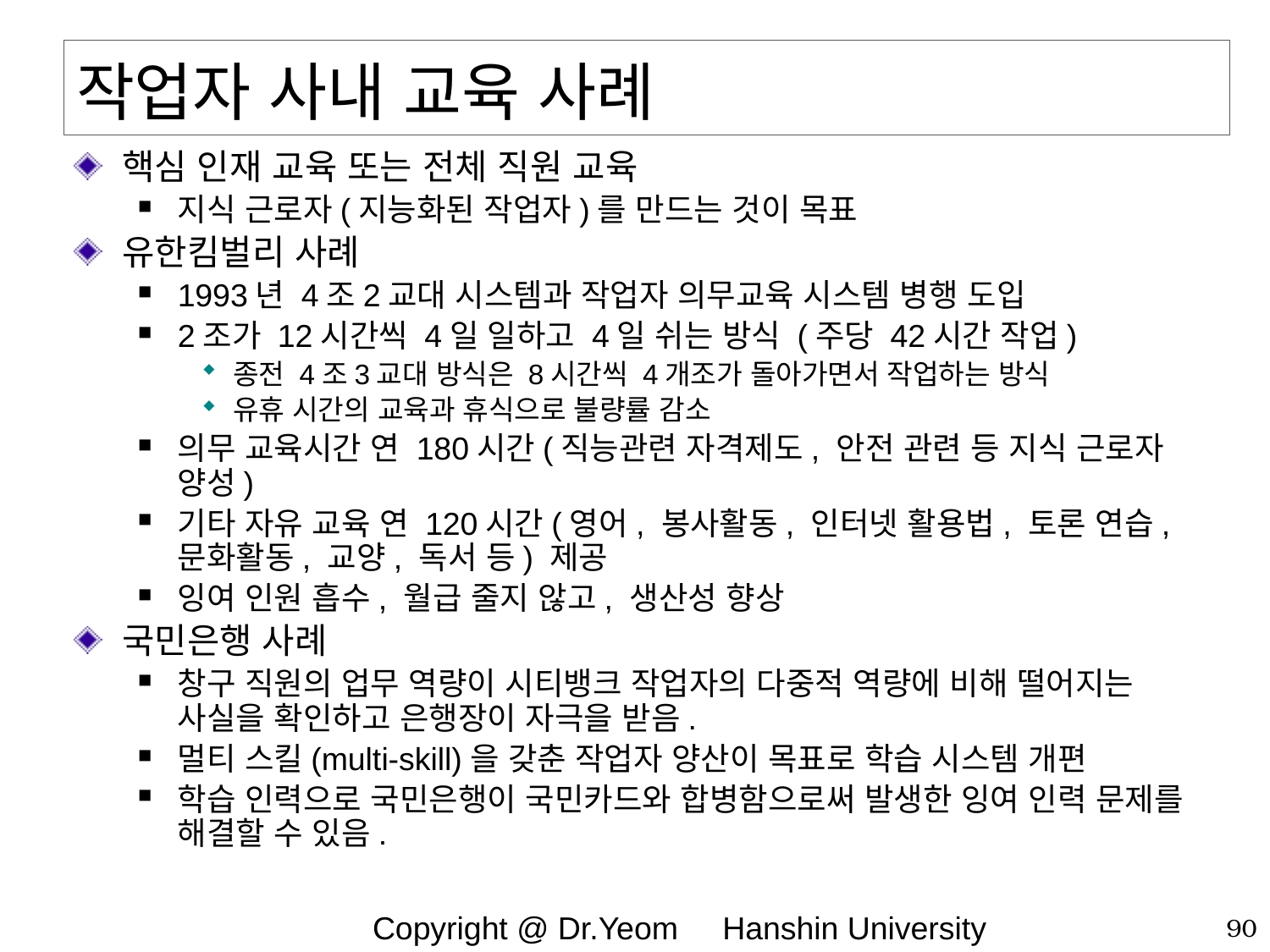

# 작업자 사내 교육 사례
핵심 인재 교육 또는 전체 직원 교육
지식 근로자(지능화된 작업자)를 만드는 것이 목표
유한킴벌리 사례
1993년 4조2교대 시스템과 작업자 의무교육 시스템 병행 도입
2조가 12시간씩 4일 일하고 4일 쉬는 방식 (주당 42시간 작업)
종전 4조3교대 방식은 8시간씩 4개조가 돌아가면서 작업하는 방식
유휴 시간의 교육과 휴식으로 불량률 감소
의무 교육시간 연 180시간(직능관련 자격제도, 안전 관련 등 지식 근로자 양성)
기타 자유 교육 연 120시간(영어, 봉사활동, 인터넷 활용법, 토론 연습, 문화활동, 교양, 독서 등) 제공
잉여 인원 흡수, 월급 줄지 않고, 생산성 향상
국민은행 사례
창구 직원의 업무 역량이 시티뱅크 작업자의 다중적 역량에 비해 떨어지는 사실을 확인하고 은행장이 자극을 받음.
멀티 스킬(multi-skill)을 갖춘 작업자 양산이 목표로 학습 시스템 개편
학습 인력으로 국민은행이 국민카드와 합병함으로써 발생한 잉여 인력 문제를 해결할 수 있음.
90